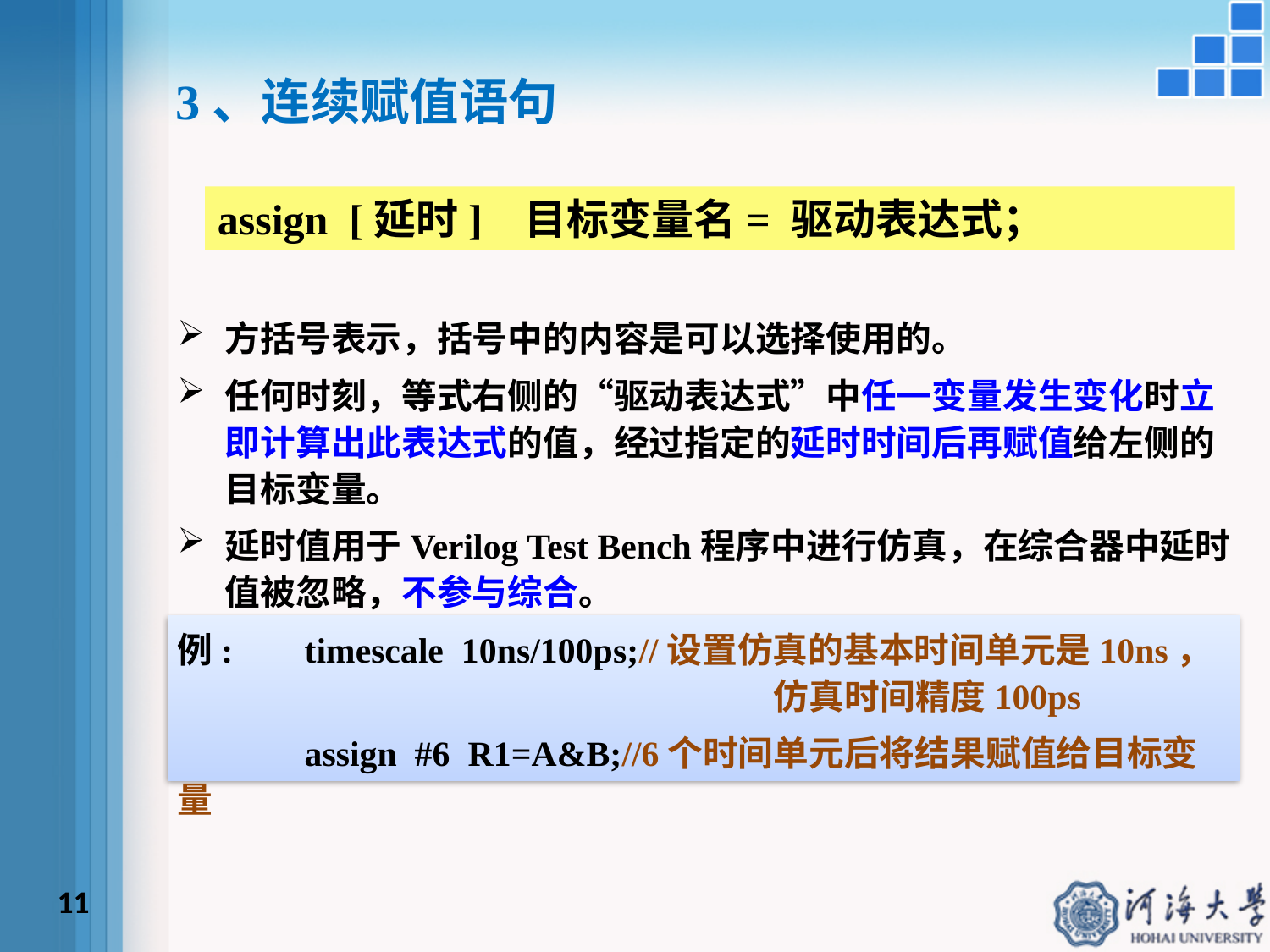

3、连续赋值语句
assign  [延时]   目标变量名= 驱动表达式；
方括号表示，括号中的内容是可以选择使用的。
任何时刻，等式右侧的“驱动表达式”中任一变量发生变化时立即计算出此表达式的值，经过指定的延时时间后再赋值给左侧的目标变量。
延时值用于Verilog Test Bench程序中进行仿真，在综合器中延时值被忽略，不参与综合。
例:   	timescale  10ns/100ps;//设置仿真的基本时间单元是10ns，			             	           仿真时间精度100ps
	assign  #6  R1=A&B;//6个时间单元后将结果赋值给目标变量

11